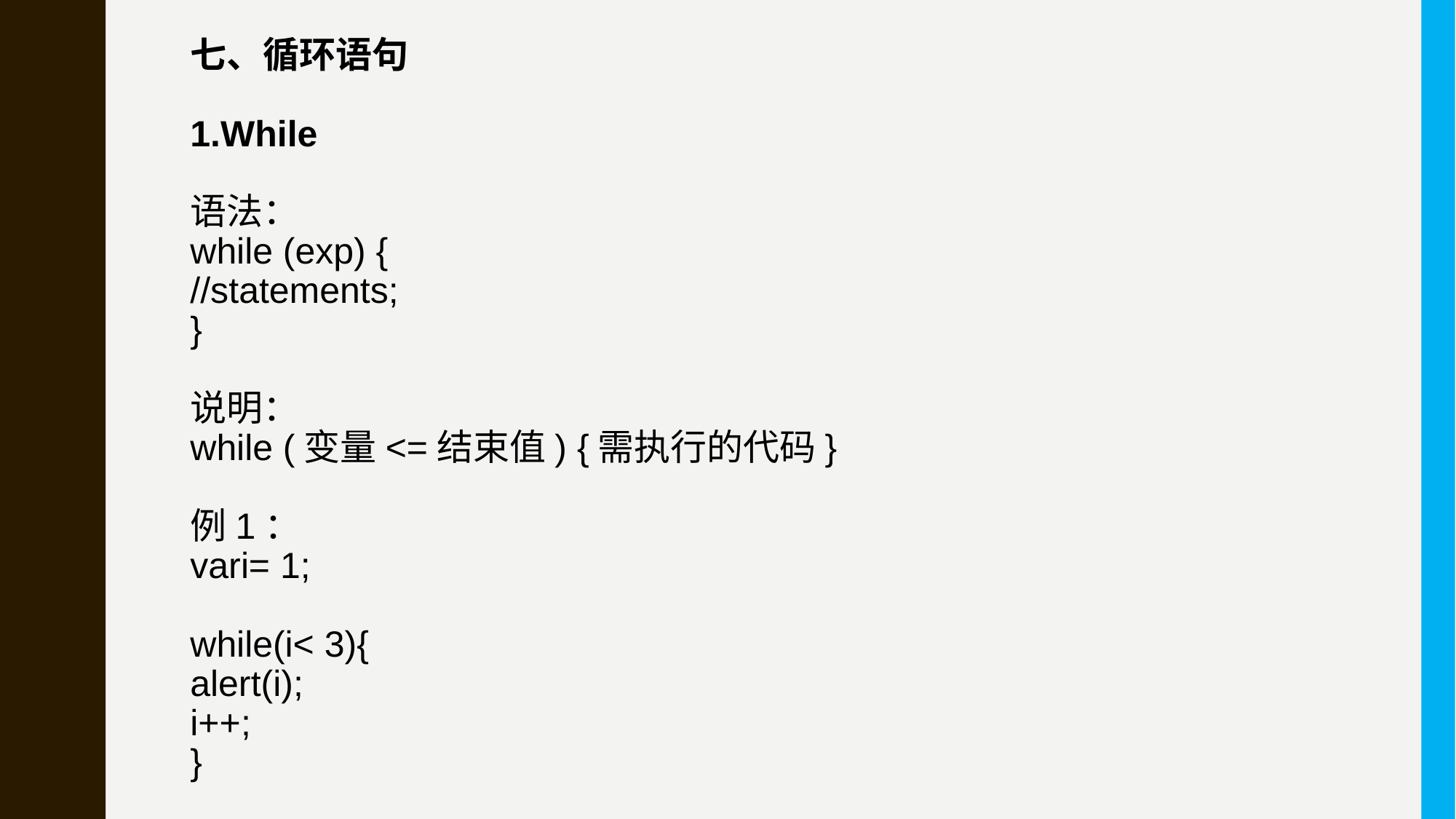

七、循环语句

1.While

语法：
while (exp) {
//statements;
}

说明：
while (变量<=结束值) {需执行的代码}

例1：
vari= 1;

while(i< 3){
alert(i);
i++;
}

课堂练习：用js计算从1累加到100的总和。